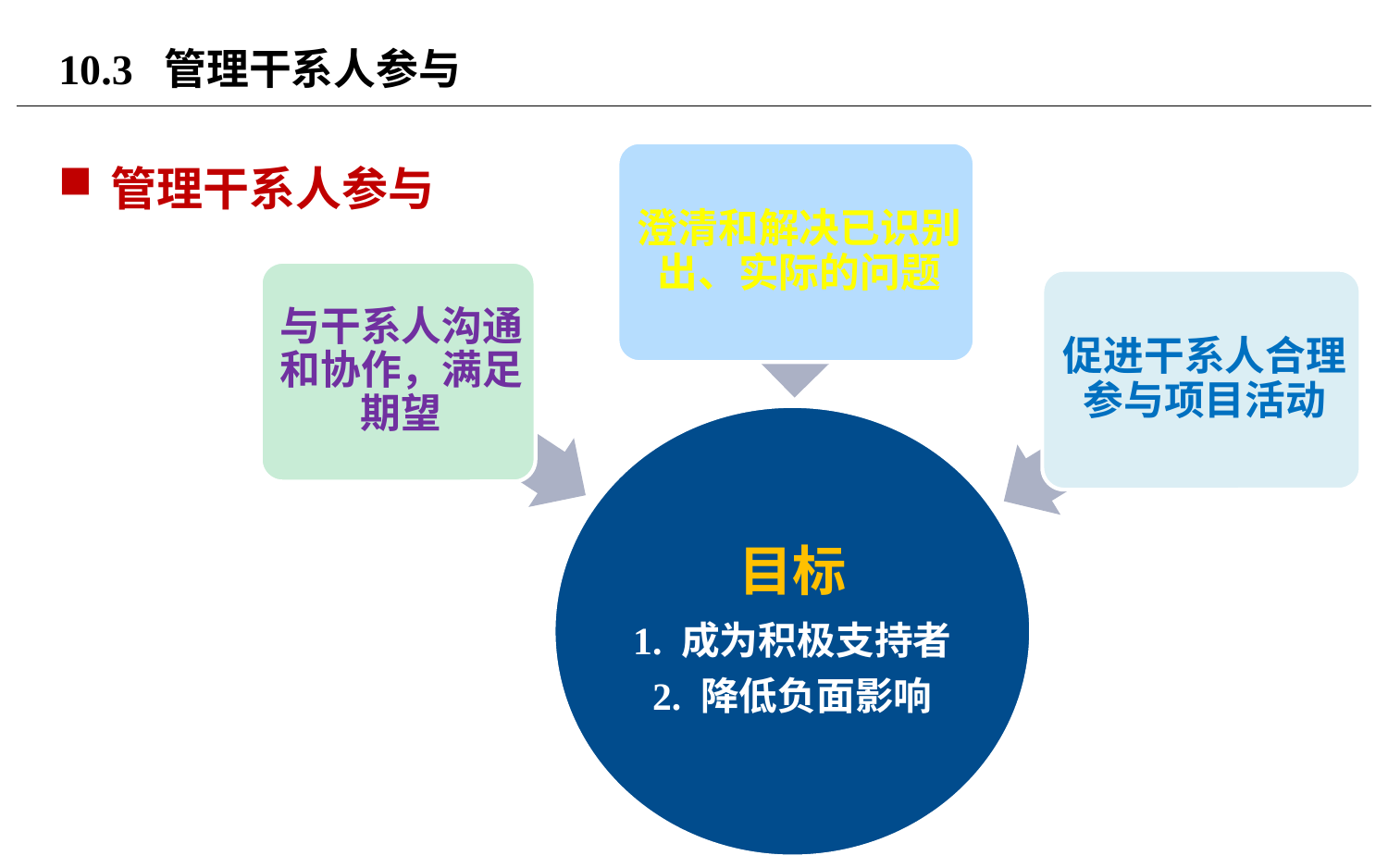

# 10.3  管理干系人参与
管理干系人参与
目标
1. 成为积极支持者
2. 降低负面影响
与干系人沟通和协作，满足期望
澄清和解决已识别出、实际的问题
促进干系人合理参与项目活动